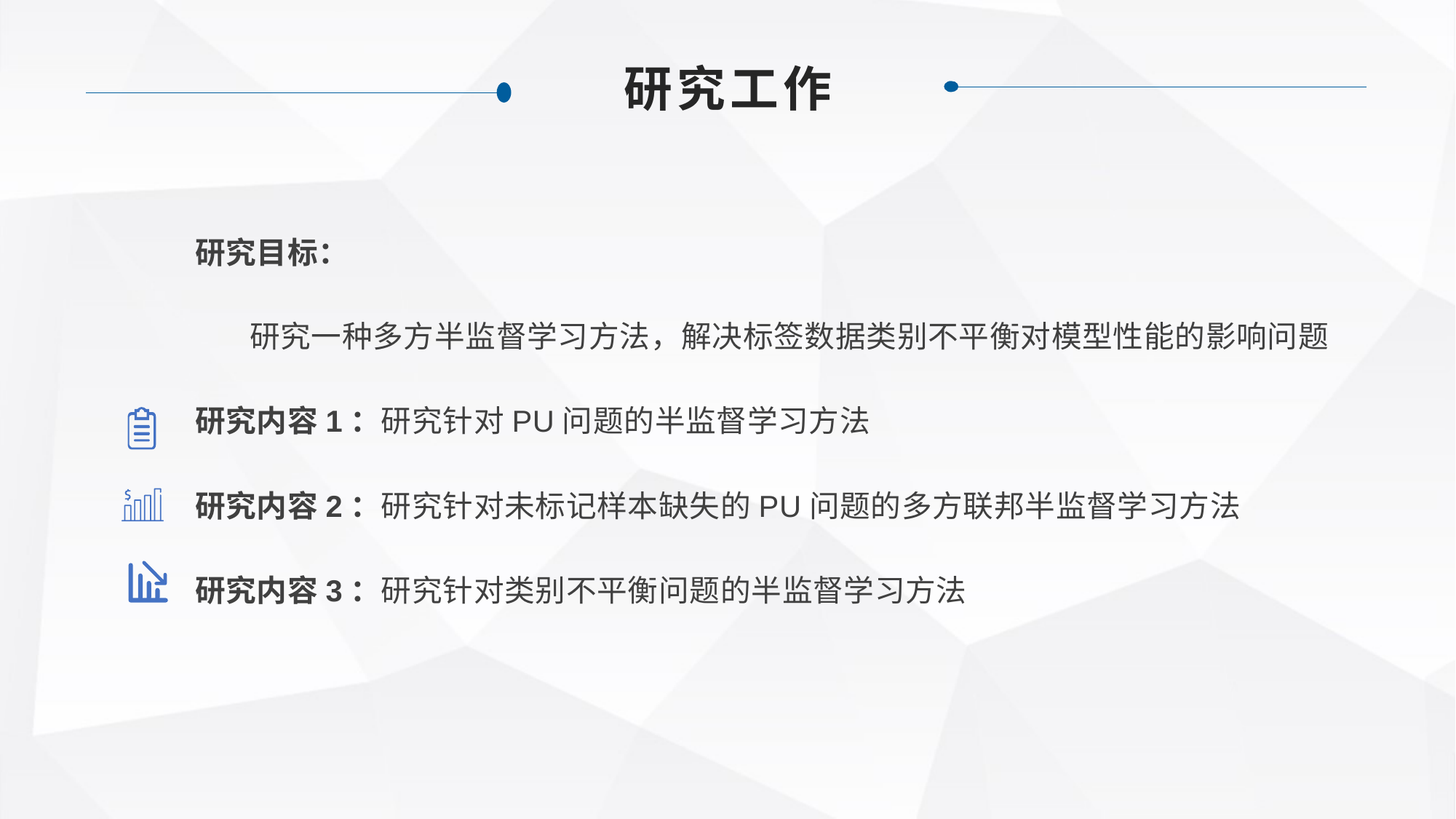

研究工作

研究目标：
研究一种多方半监督学习方法，解决标签数据类别不平衡对模型性能的影响问题
研究内容1：研究针对PU问题的半监督学习方法
研究内容2：研究针对未标记样本缺失的PU问题的多方联邦半监督学习方法
研究内容3：研究针对类别不平衡问题的半监督学习方法